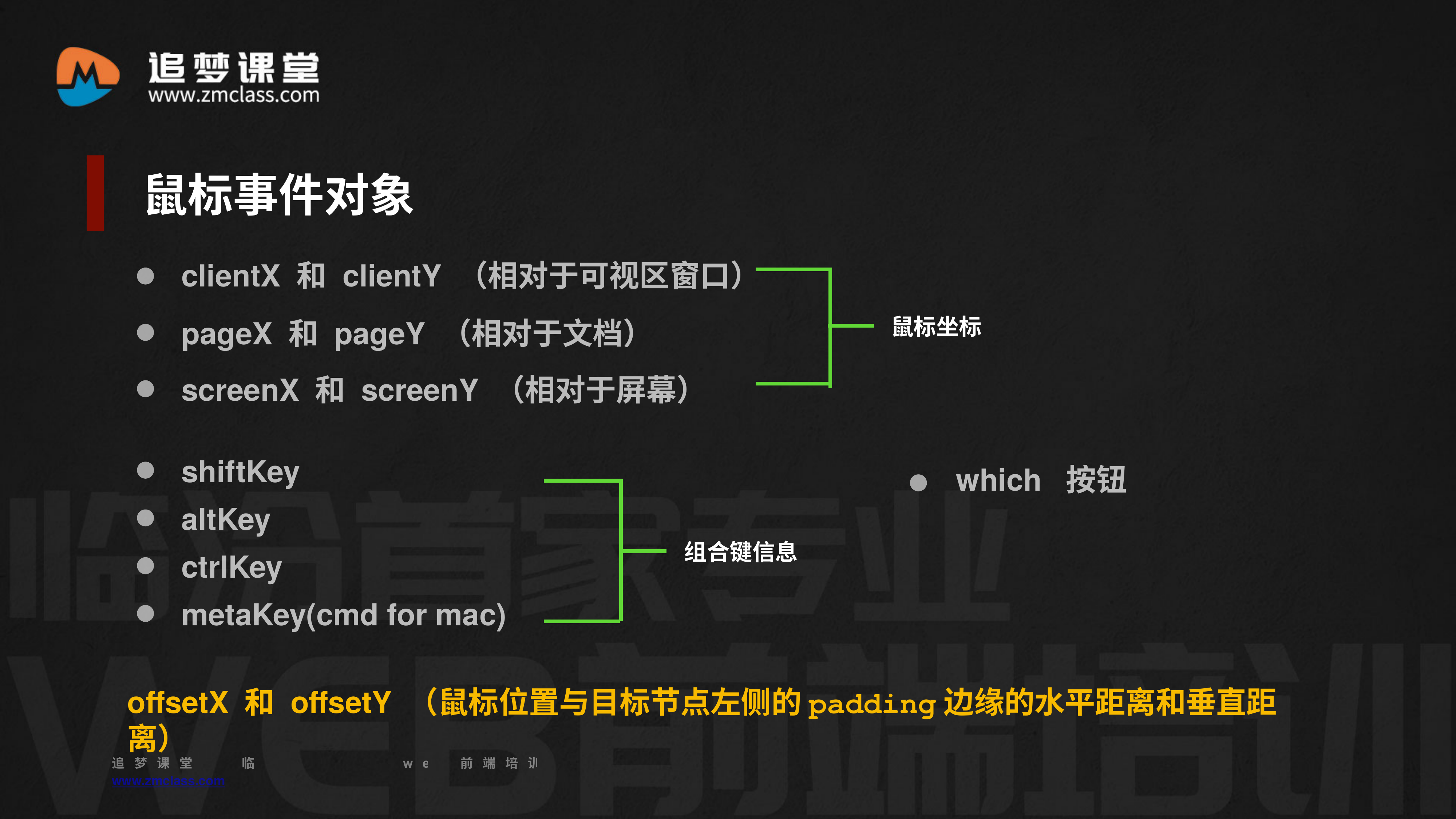

鼠标事件对象
clientX 和 clientY （相对于可视区窗口）

鼠标坐标
pageX 和 pageY （相对于文档）

screenX 和 screenY （相对于屏幕）

shiftKey
which  按钮

altKey

组合键信息
ctrlKey

metaKey(cmd for mac)

offsetX 和 offsetY （鼠标位置与目标节点左侧的padding边缘的水平距离和垂直距离）
追梦课堂   临汾首家专业的web前端培训机构                                                          www.zmclass.com
5